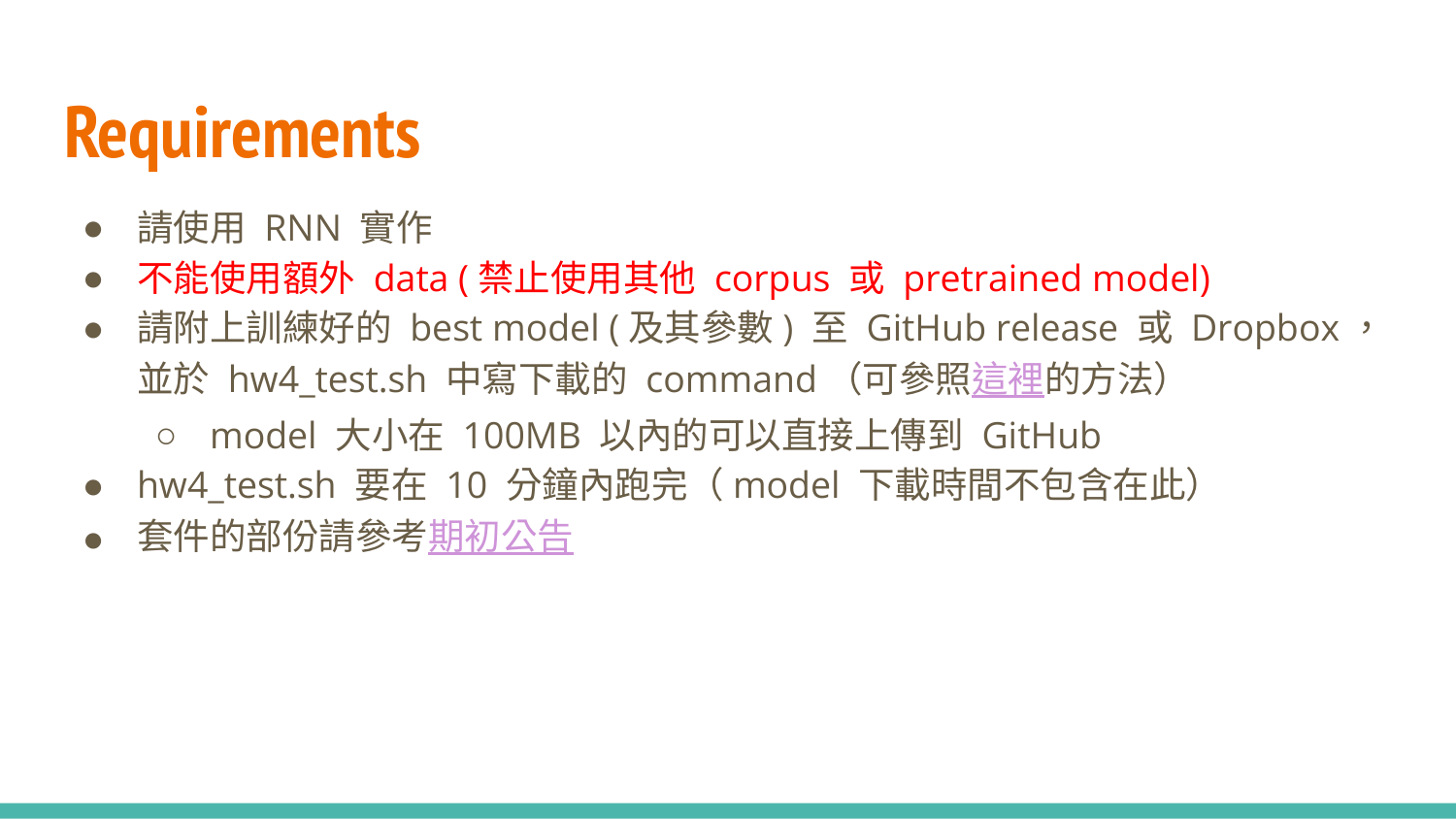

# Requirements
請使用 RNN 實作
不能使用額外 data (禁止使用其他 corpus 或 pretrained model)
請附上訓練好的 best model (及其參數) 至 GitHub release 或 Dropbox，並於 hw4_test.sh 中寫下載的 command（可參照這裡的方法）
model 大小在 100MB 以內的可以直接上傳到 GitHub
hw4_test.sh 要在 10 分鐘內跑完（model 下載時間不包含在此）
套件的部份請參考期初公告